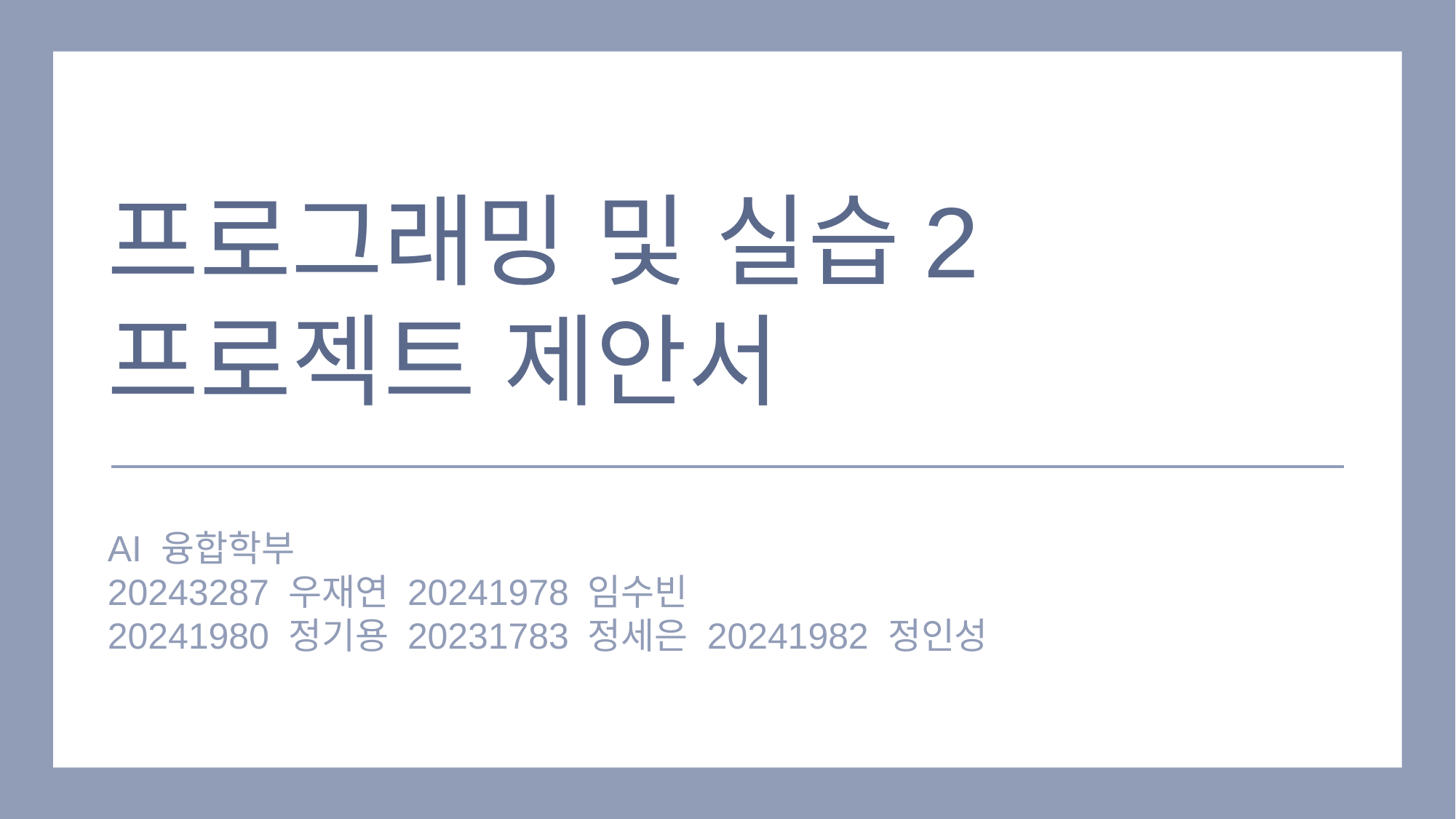

프로그래밍 및 실습2
프로젝트 제안서
AI 융합학부
20243287 우재연 20241978 임수빈
20241980 정기용 20231783 정세은 20241982 정인성